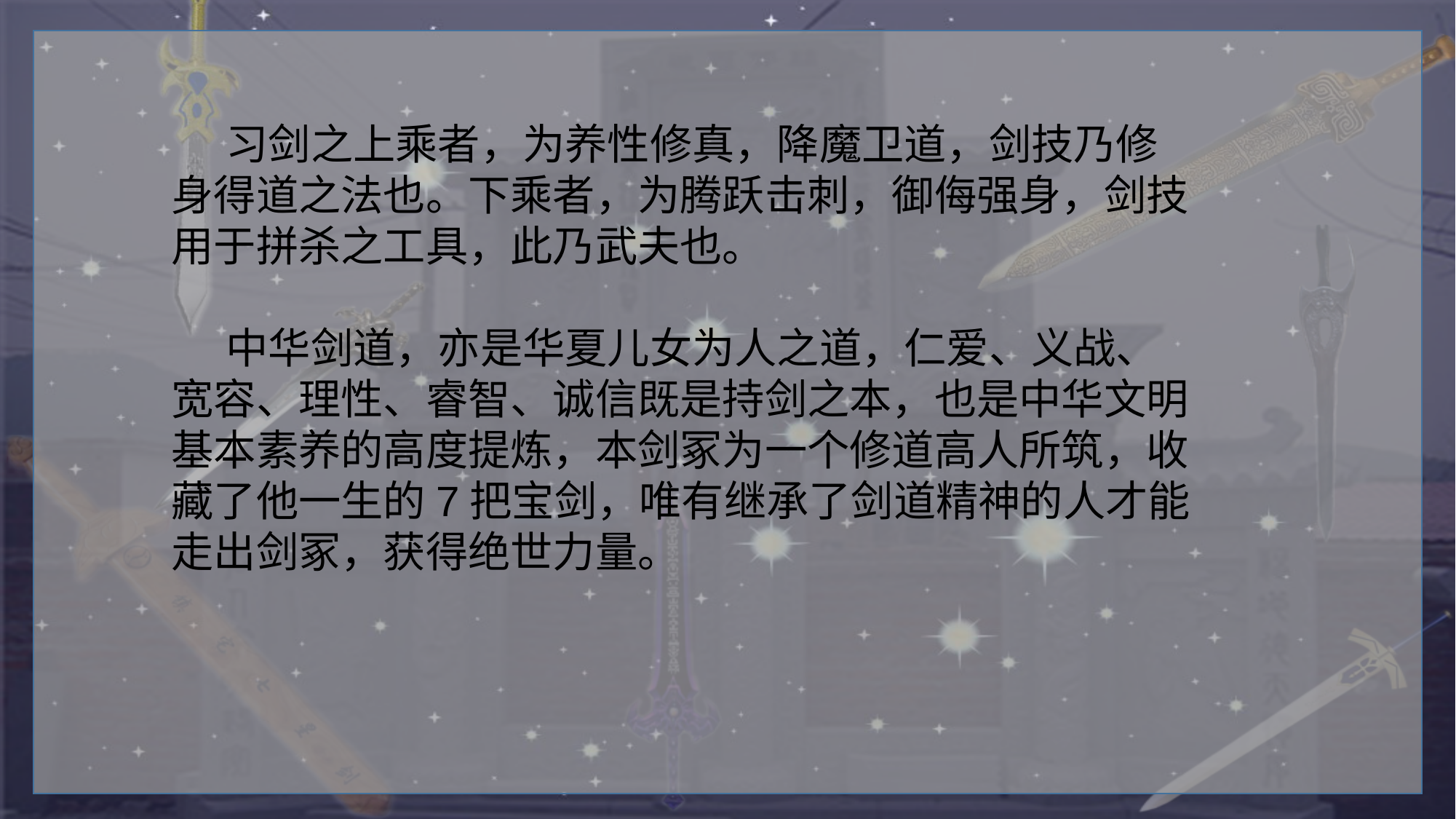

习剑之上乘者，为养性修真，降魔卫道，剑技乃修身得道之法也。下乘者，为腾跃击刺，御侮强身，剑技用于拼杀之工具，此乃武夫也。

中华剑道，亦是华夏儿女为人之道，仁爱、义战、宽容、理性、睿智、诚信既是持剑之本，也是中华文明基本素养的高度提炼，本剑冢为一个修道高人所筑，收藏了他一生的7把宝剑，唯有继承了剑道精神的人才能走出剑冢，获得绝世力量。